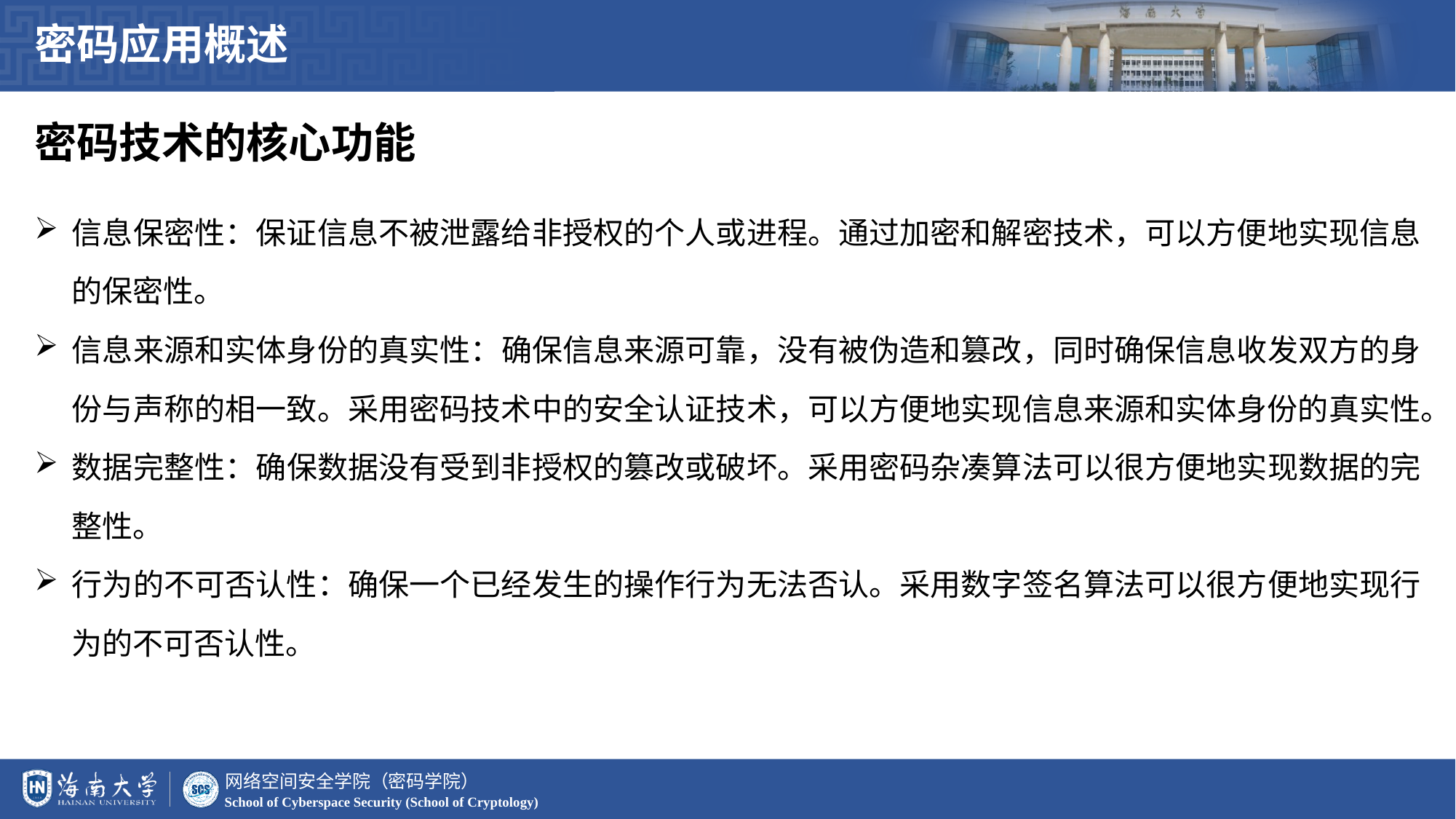

密码应用概述
密码技术的核心功能
信息保密性：保证信息不被泄露给非授权的个人或进程。通过加密和解密技术，可以方便地实现信息的保密性。
信息来源和实体身份的真实性：确保信息来源可靠，没有被伪造和篡改，同时确保信息收发双方的身份与声称的相一致。采用密码技术中的安全认证技术，可以方便地实现信息来源和实体身份的真实性。
数据完整性：确保数据没有受到非授权的篡改或破坏。采用密码杂凑算法可以很方便地实现数据的完整性。
行为的不可否认性：确保一个已经发生的操作行为无法否认。采用数字签名算法可以很方便地实现行为的不可否认性。
10